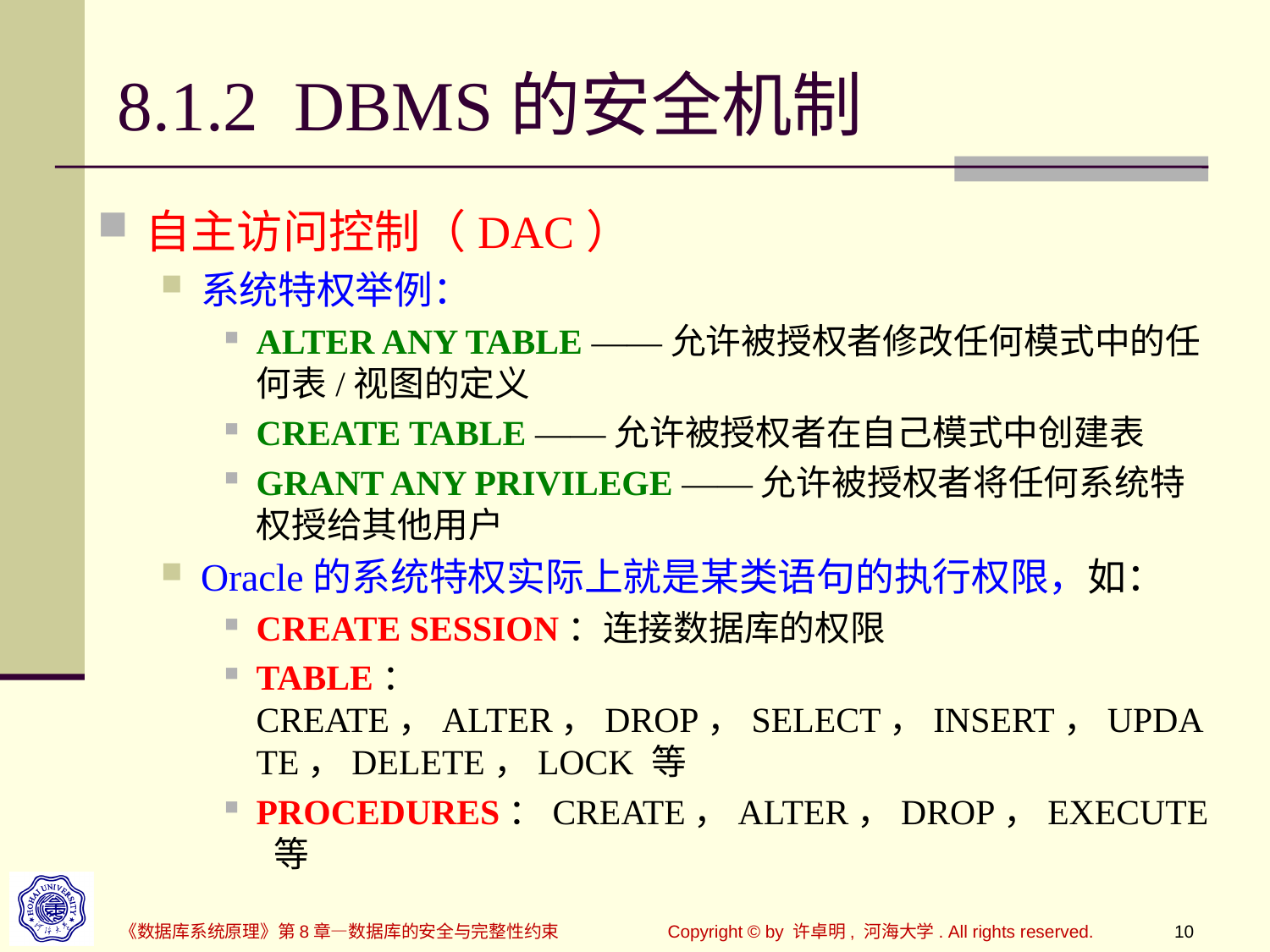

# 8.1.2  DBMS的安全机制
自主访问控制（DAC）
系统特权举例：
ALTER ANY TABLE ——允许被授权者修改任何模式中的任何表/视图的定义
CREATE TABLE ——允许被授权者在自己模式中创建表
GRANT ANY PRIVILEGE ——允许被授权者将任何系统特权授给其他用户
Oracle的系统特权实际上就是某类语句的执行权限，如：
CREATE SESSION：连接数据库的权限
TABLE：CREATE，ALTER，DROP，SELECT，INSERT，UPDATE，DELETE，LOCK 等
PROCEDURES：CREATE，ALTER，DROP，EXECUTE  等
《数据库系统原理》第8章—数据库的安全与完整性约束
Copyright © by 许卓明, 河海大学. All rights reserved.
10